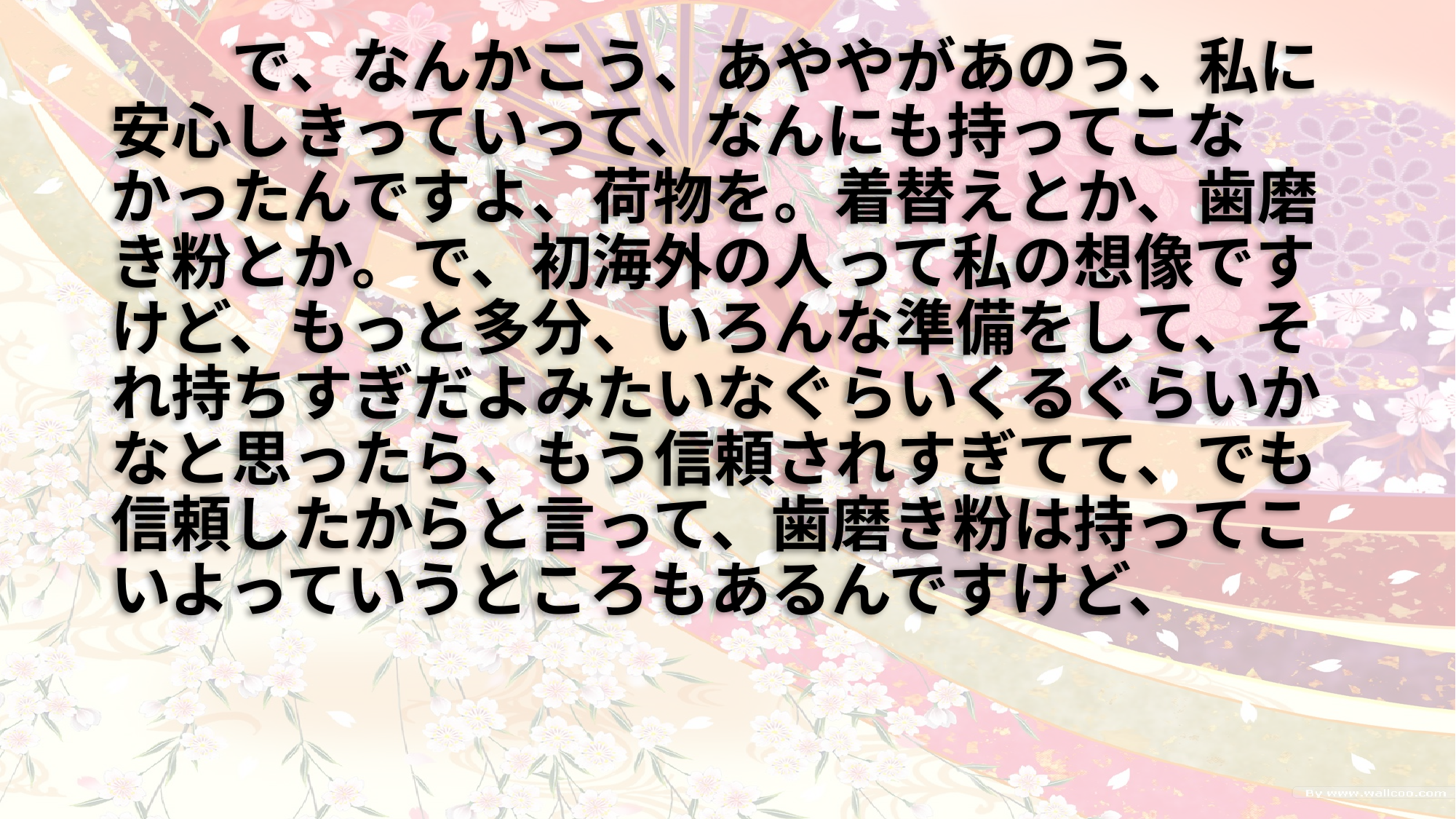

で、なんかこう、あややがあのう、私に安心しきっていって、なんにも持ってこなかったんですよ、荷物を。着替えとか、歯磨き粉とか。で、初海外の人って私の想像ですけど、もっと多分、いろんな準備をして、それ持ちすぎだよみたいなぐらいくるぐらいかなと思ったら、もう信頼されすぎてて、でも信頼したからと言って、歯磨き粉は持ってこいよっていうところもあるんですけど、